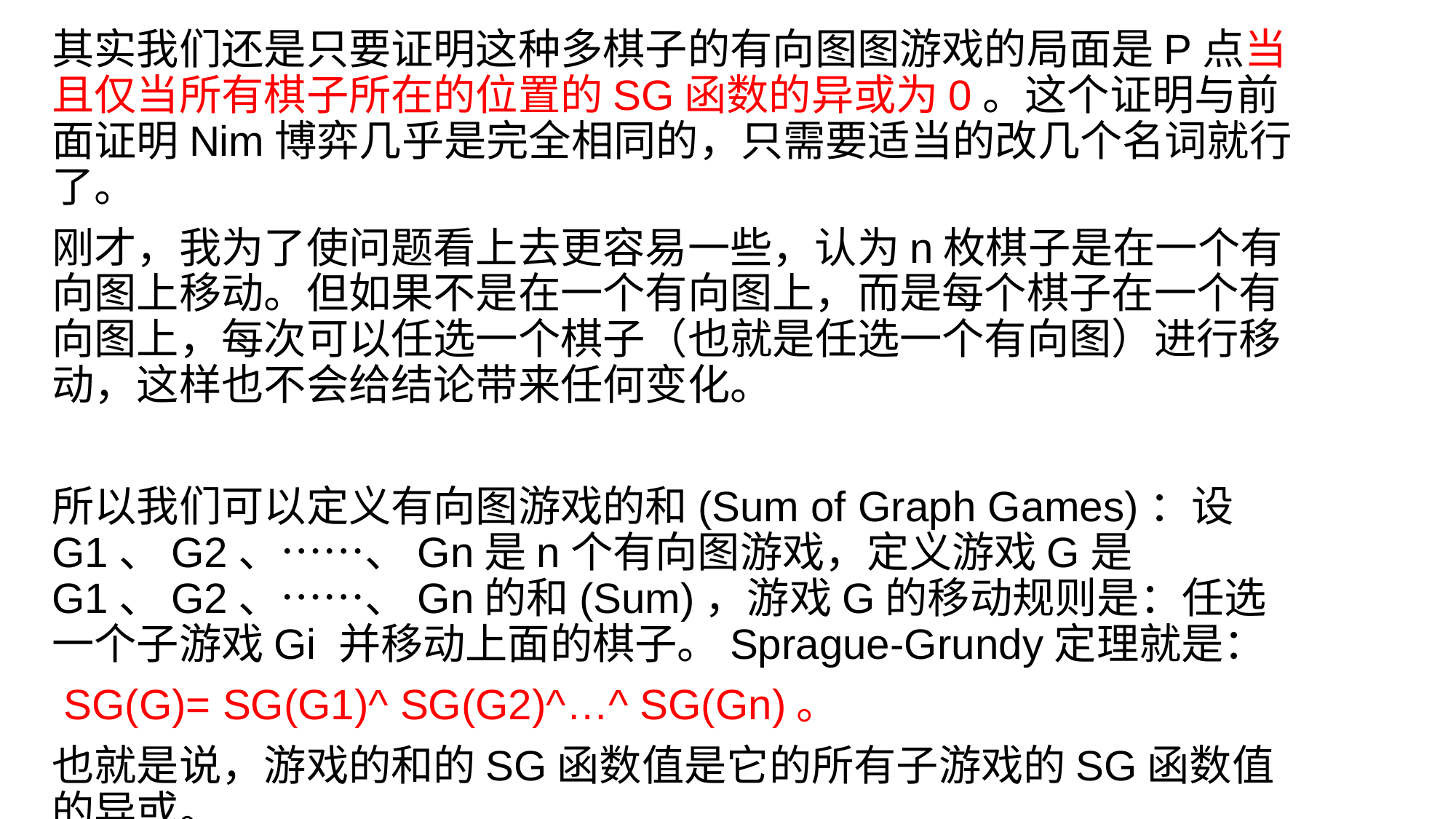

其实我们还是只要证明这种多棋子的有向图图游戏的局面是P点当且仅当所有棋子所在的位置的SG函数的异或为0。这个证明与前面证明Nim博弈几乎是完全相同的，只需要适当的改几个名词就行了。
刚才，我为了使问题看上去更容易一些，认为n枚棋子是在一个有向图上移动。但如果不是在一个有向图上，而是每个棋子在一个有向图上，每次可以任选一个棋子（也就是任选一个有向图）进行移动，这样也不会给结论带来任何变化。

所以我们可以定义有向图游戏的和(Sum of Graph Games)：设G1、G2、……、Gn是n个有向图游戏，定义游戏G是G1、G2、……、Gn的和(Sum)，游戏G的移动规则是：任选一个子游戏Gi 并移动上面的棋子。Sprague-Grundy定理就是：
 SG(G)= SG(G1)^ SG(G2)^…^ SG(Gn)。
也就是说，游戏的和的SG函数值是它的所有子游戏的SG函数值的异或。